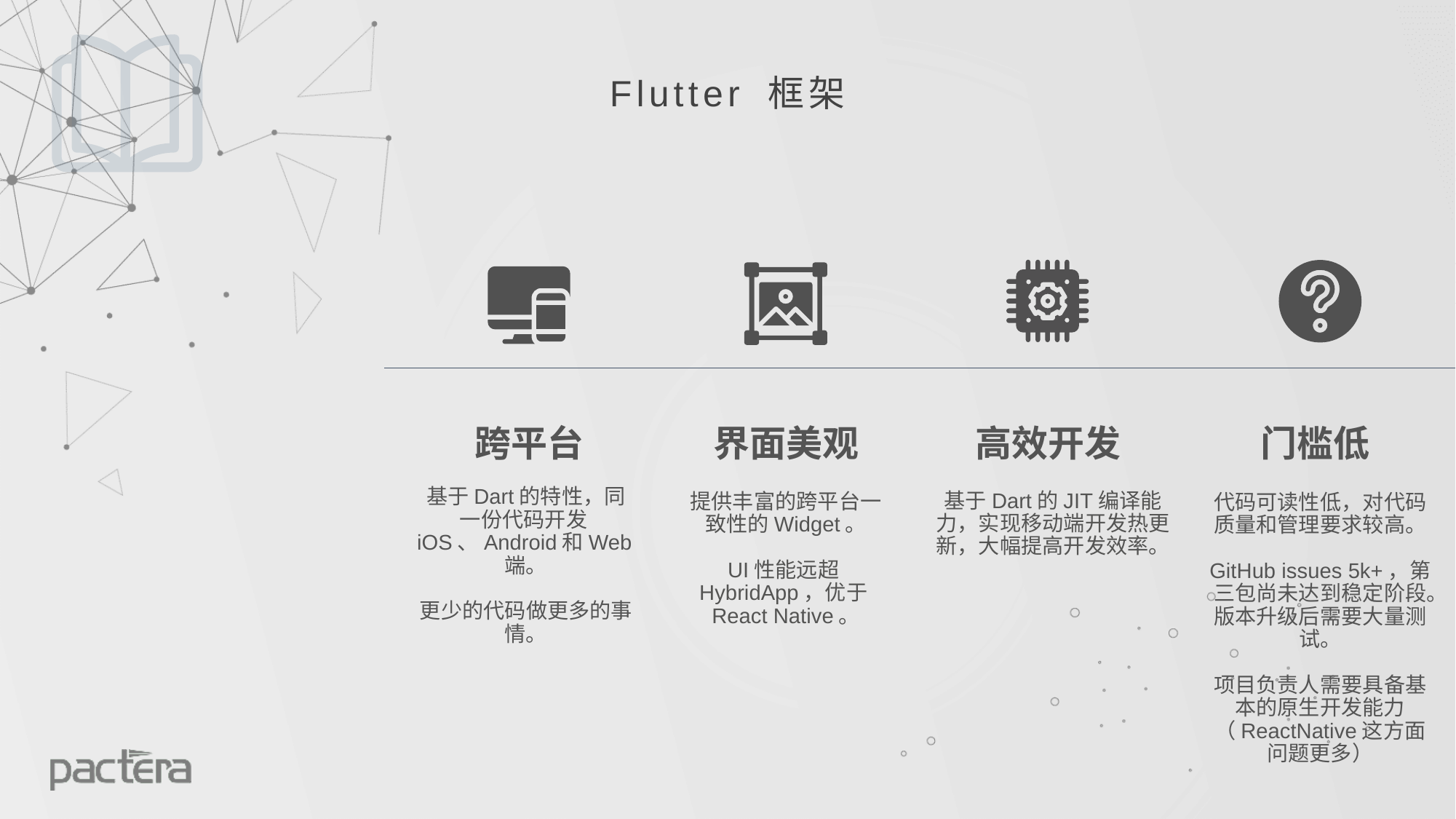

# Flutter 框架

高效开发
基于Dart的JIT编译能力，实现移动端开发热更新，大幅提高开发效率。

门槛低
代码可读性低，对代码质量和管理要求较高。

GitHub issues 5k+，第三包尚未达到稳定阶段。版本升级后需要大量测试。

项目负责人需要具备基本的原生开发能力（ReactNative这方面问题更多）

界面美观
提供丰富的跨平台一致性的Widget。

UI性能远超HybridApp，优于React Native。

跨平台
基于Dart的特性，同一份代码开发iOS、Android和Web端。

更少的代码做更多的事情。